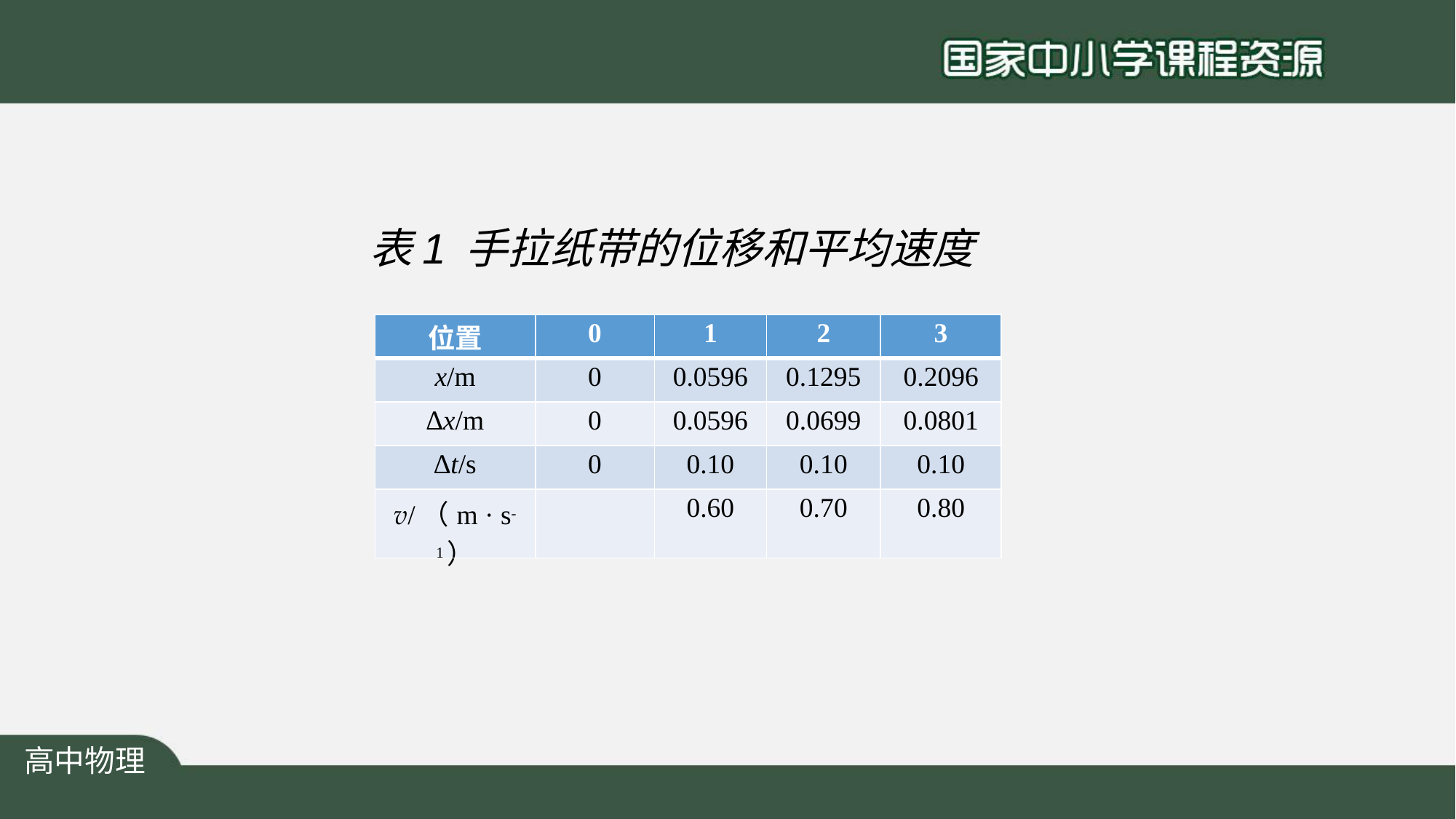

# 表1	手拉纸带的位移和平均速度
| 位置 | 0 | 1 | 2 | 3 |
| --- | --- | --- | --- | --- |
| x/m | 0 | 0.0596 | 0.1295 | 0.2096 |
| ∆x/m | 0 | 0.0596 | 0.0699 | 0.0801 |
| ∆t/s | 0 | 0.10 | 0.10 | 0.10 |
| v/（m · s-1） |  | 0.60 | 0.70 | 0.80 |
高中物理